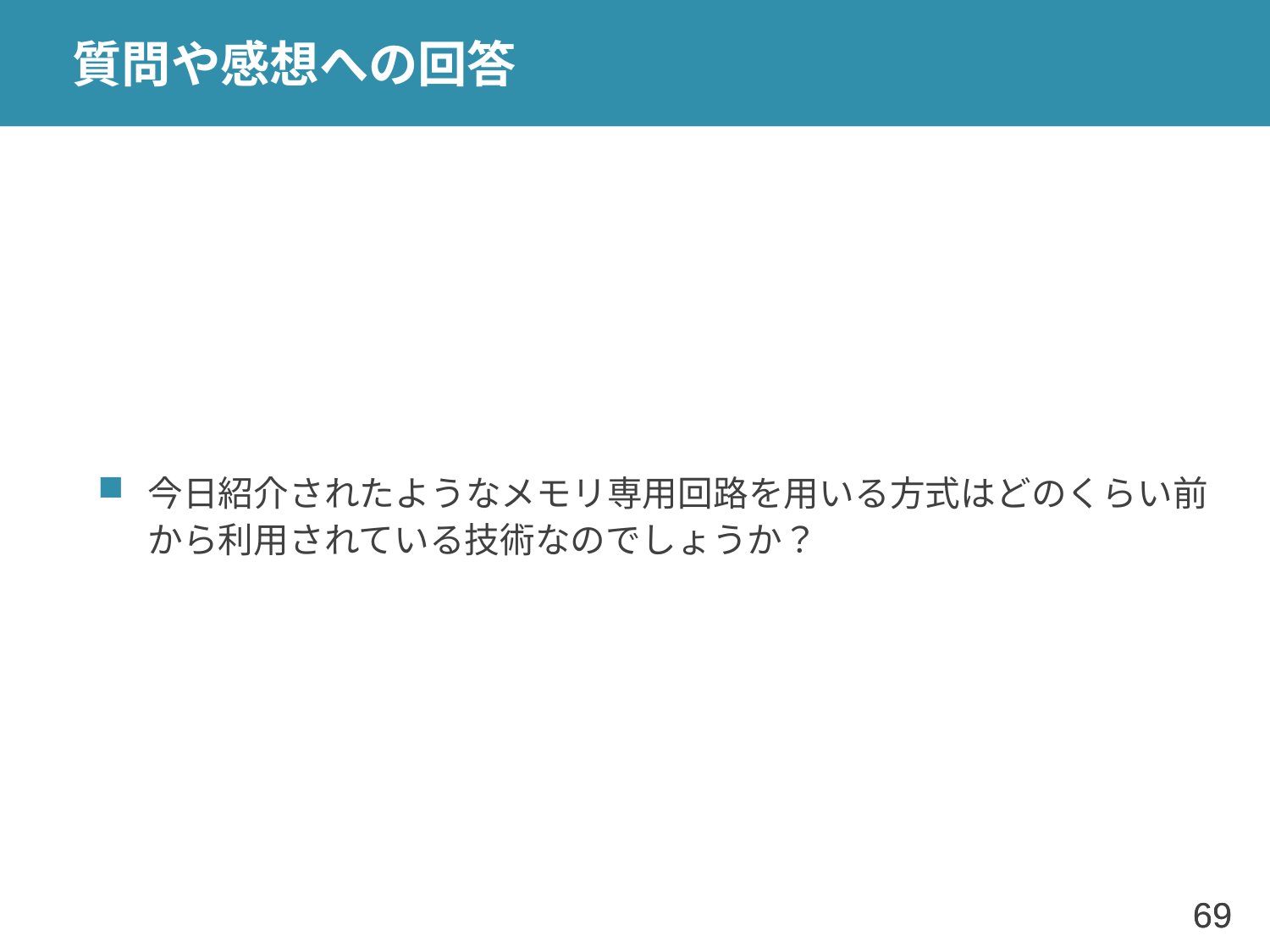

# 質問や感想への回答
今日紹介されたようなメモリ専用回路を用いる方式はどのくらい前から利用されている技術なのでしょうか？